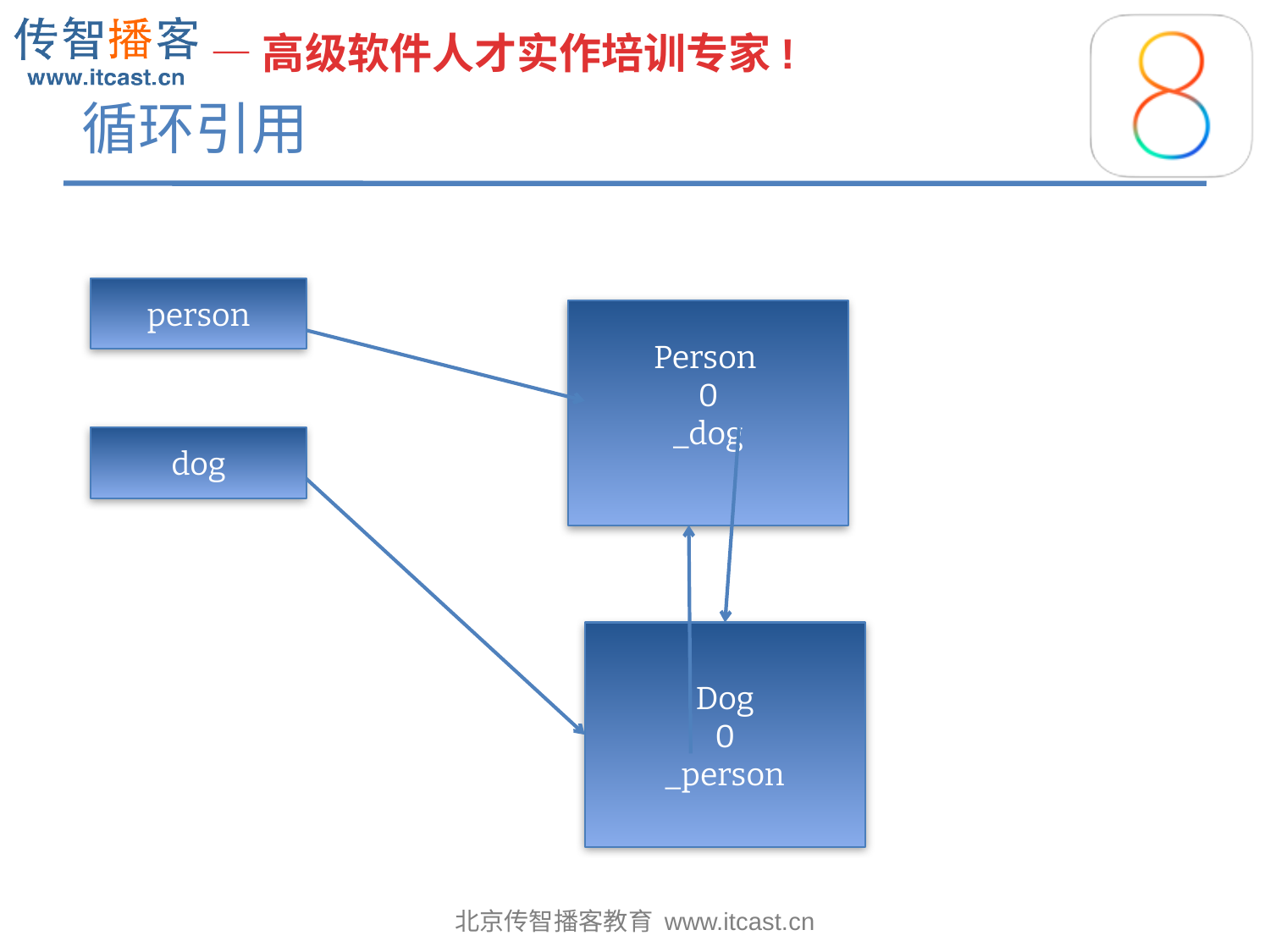

# 循环引用
person
Person
0
_dog

dog
Dog
0
_person